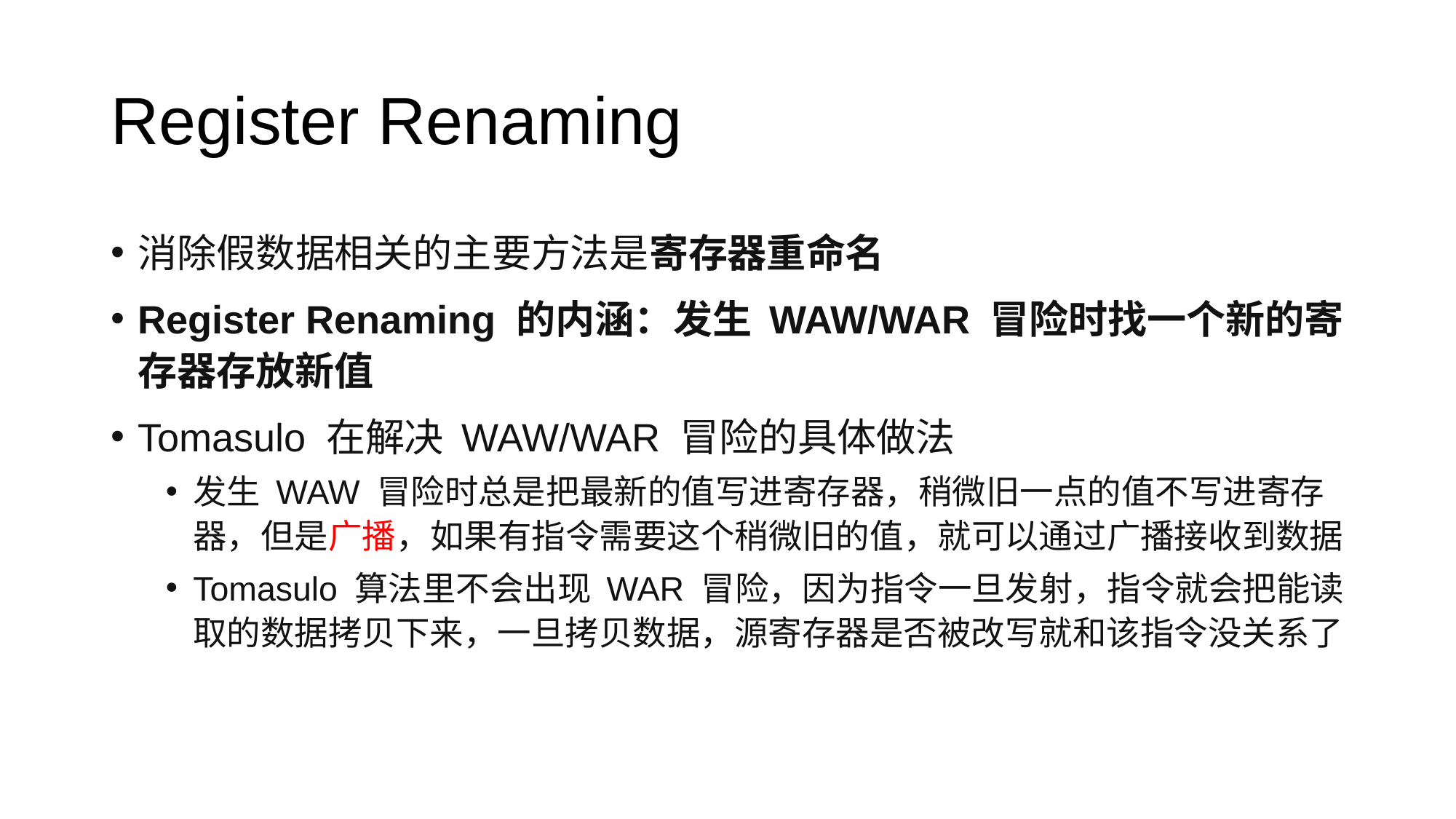

# Register Renaming
消除假数据相关的主要方法是寄存器重命名
Register Renaming 的内涵：发生 WAW/WAR 冒险时找一个新的寄存器存放新值
Tomasulo 在解决 WAW/WAR 冒险的具体做法
发生 WAW 冒险时总是把最新的值写进寄存器，稍微旧一点的值不写进寄存器，但是广播，如果有指令需要这个稍微旧的值，就可以通过广播接收到数据
Tomasulo 算法里不会出现 WAR 冒险，因为指令一旦发射，指令就会把能读取的数据拷贝下来，一旦拷贝数据，源寄存器是否被改写就和该指令没关系了